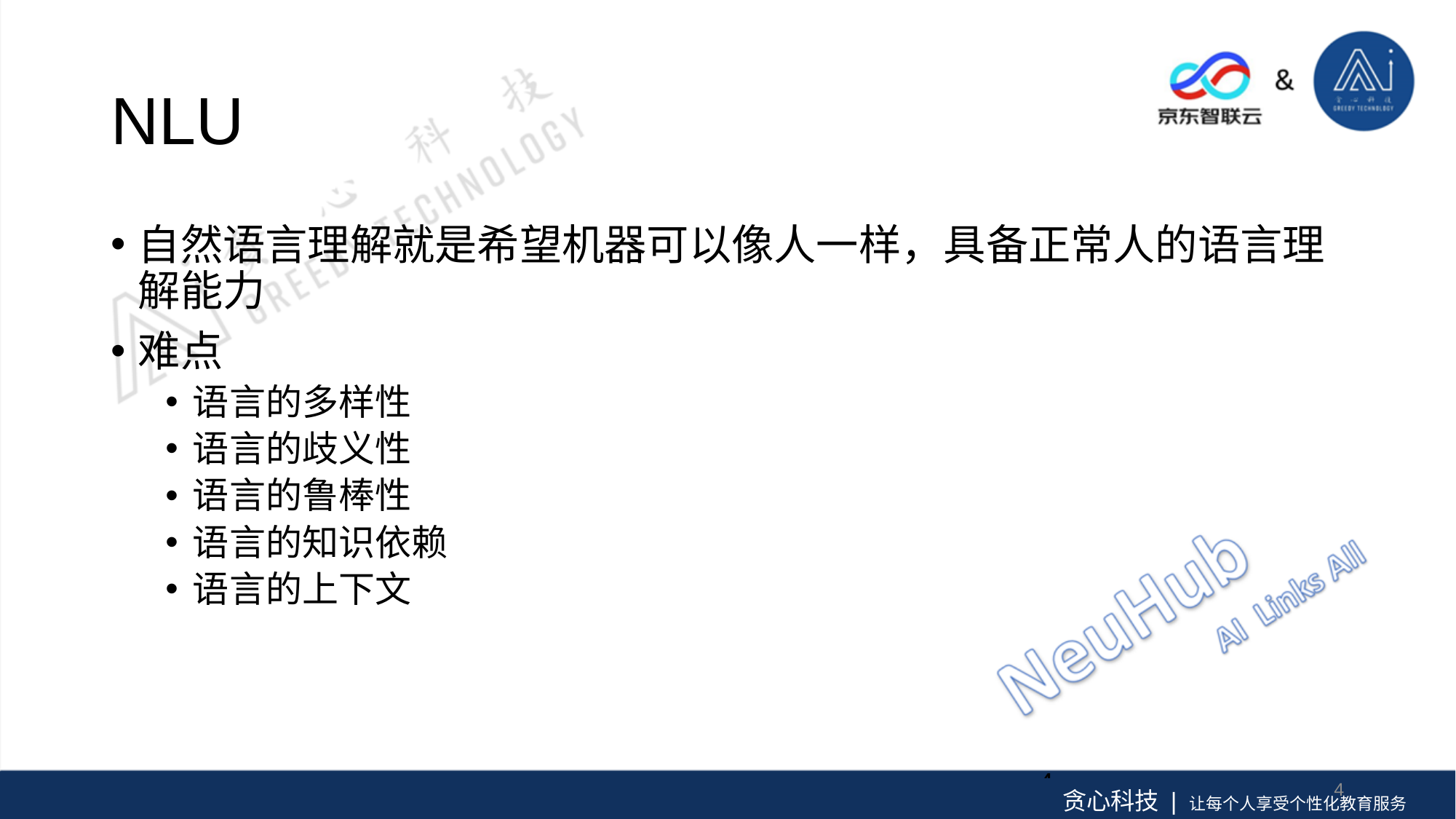

# NLU
自然语言理解就是希望机器可以像人一样，具备正常人的语言理解能力
难点
语⾔的多样性
语⾔的歧义性
语⾔的鲁棒性
语⾔的知识依赖
语⾔的上下⽂